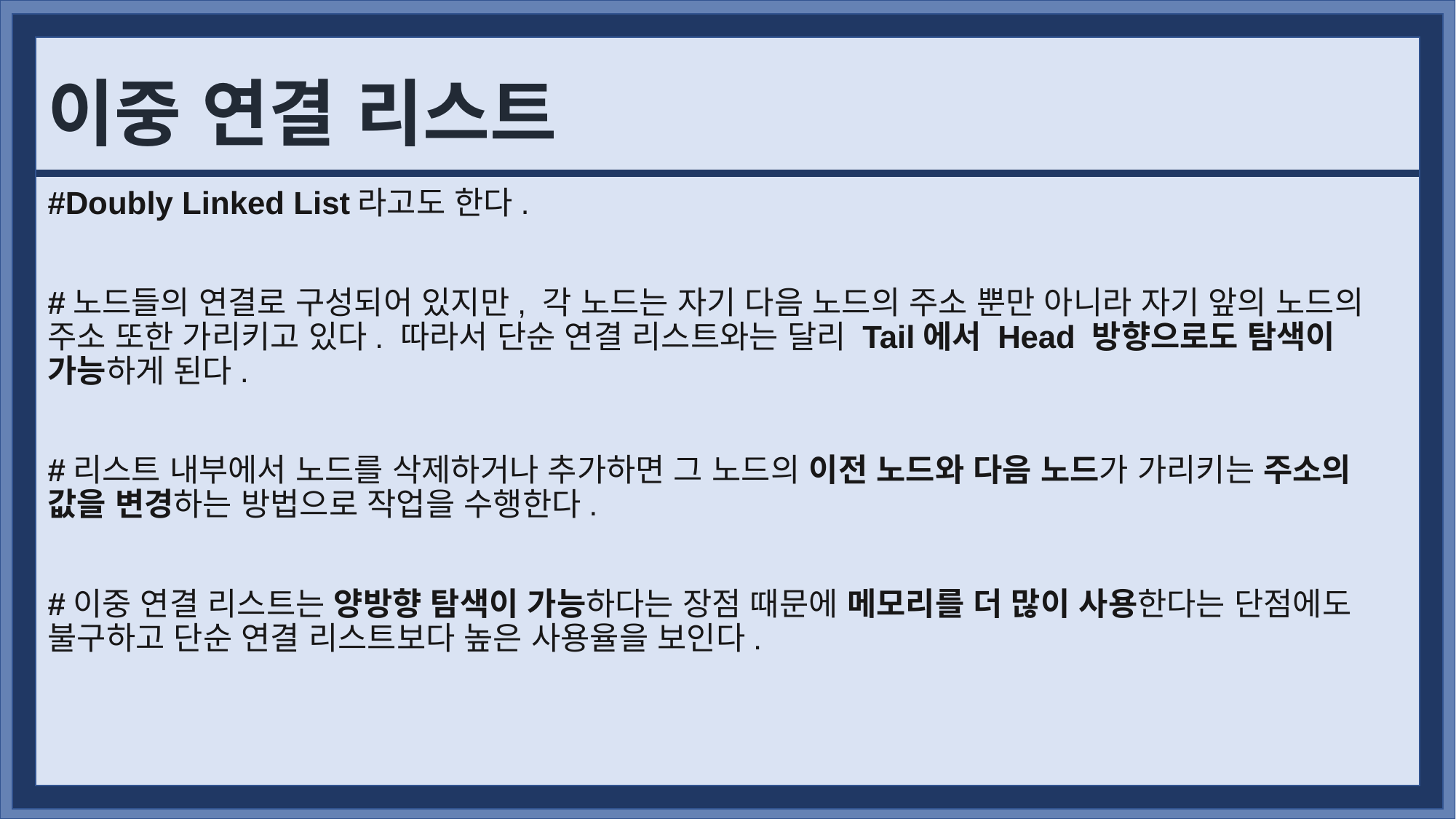

# 이중 연결 리스트
#Doubly Linked List라고도 한다.

#노드들의 연결로 구성되어 있지만, 각 노드는 자기 다음 노드의 주소 뿐만 아니라 자기 앞의 노드의 주소 또한 가리키고 있다. 따라서 단순 연결 리스트와는 달리 Tail에서 Head 방향으로도 탐색이 가능하게 된다.

#리스트 내부에서 노드를 삭제하거나 추가하면 그 노드의 이전 노드와 다음 노드가 가리키는 주소의 값을 변경하는 방법으로 작업을 수행한다.

#이중 연결 리스트는 양방향 탐색이 가능하다는 장점 때문에 메모리를 더 많이 사용한다는 단점에도 불구하고 단순 연결 리스트보다 높은 사용율을 보인다.